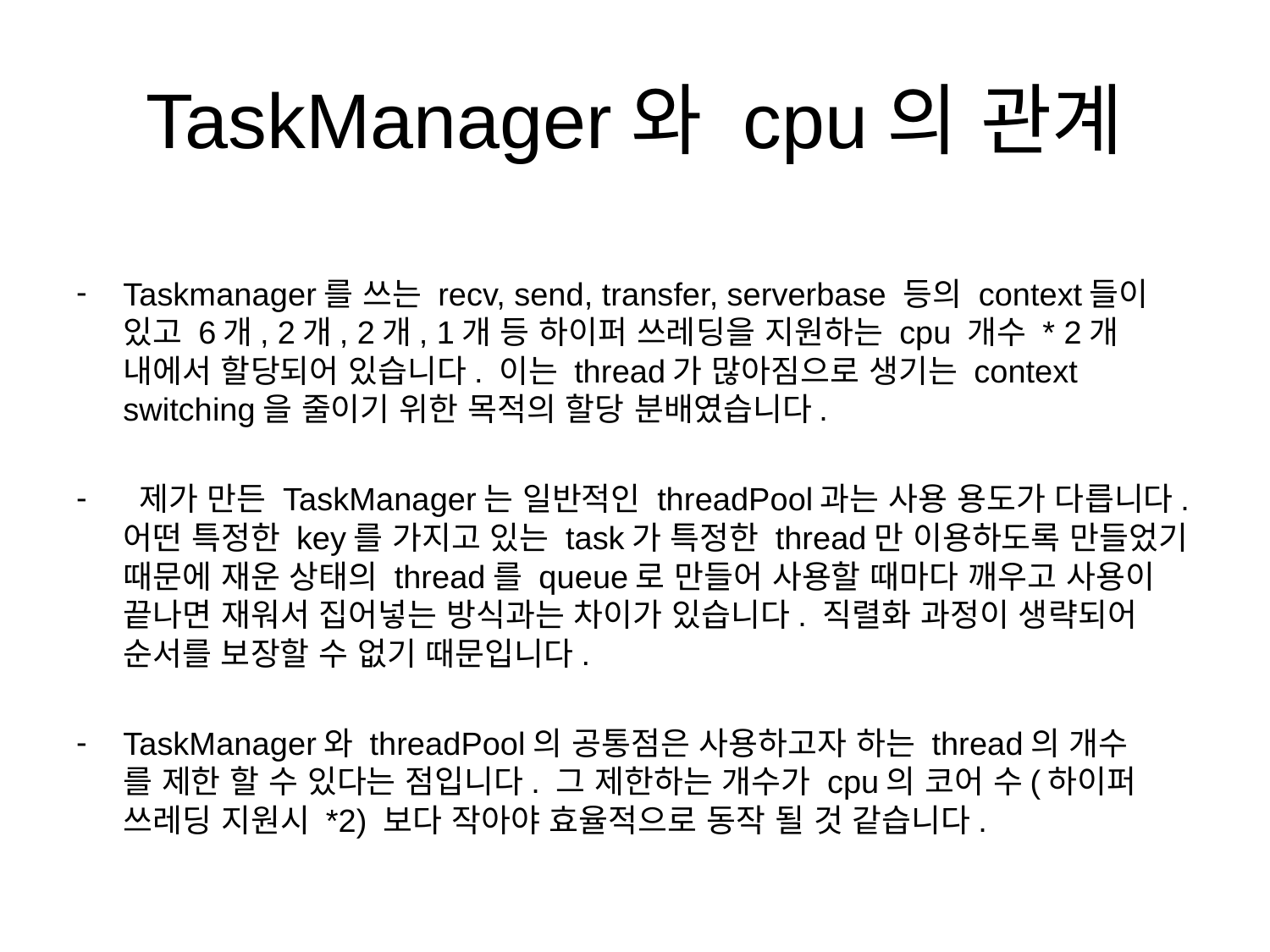

# TaskManager와 cpu의 관계

Taskmanager를 쓰는 recv, send, transfer, serverbase 등의 context들이 있고 6개, 2개, 2개, 1개 등 하이퍼 쓰레딩을 지원하는 cpu 개수 * 2개 내에서 할당되어 있습니다. 이는 thread가 많아짐으로 생기는 context switching을 줄이기 위한 목적의 할당 분배였습니다.

 제가 만든 TaskManager는 일반적인 threadPool과는 사용 용도가 다릅니다. 어떤 특정한 key를 가지고 있는 task가 특정한 thread만 이용하도록 만들었기 때문에 재운 상태의 thread를 queue로 만들어 사용할 때마다 깨우고 사용이 끝나면 재워서 집어넣는 방식과는 차이가 있습니다. 직렬화 과정이 생략되어 순서를 보장할 수 없기 때문입니다.

TaskManager와 threadPool의 공통점은 사용하고자 하는 thread의 개수
를 제한 할 수 있다는 점입니다. 그 제한하는 개수가 cpu의 코어 수(하이퍼 쓰레딩 지원시 *2) 보다 작아야 효율적으로 동작 될 것 같습니다.